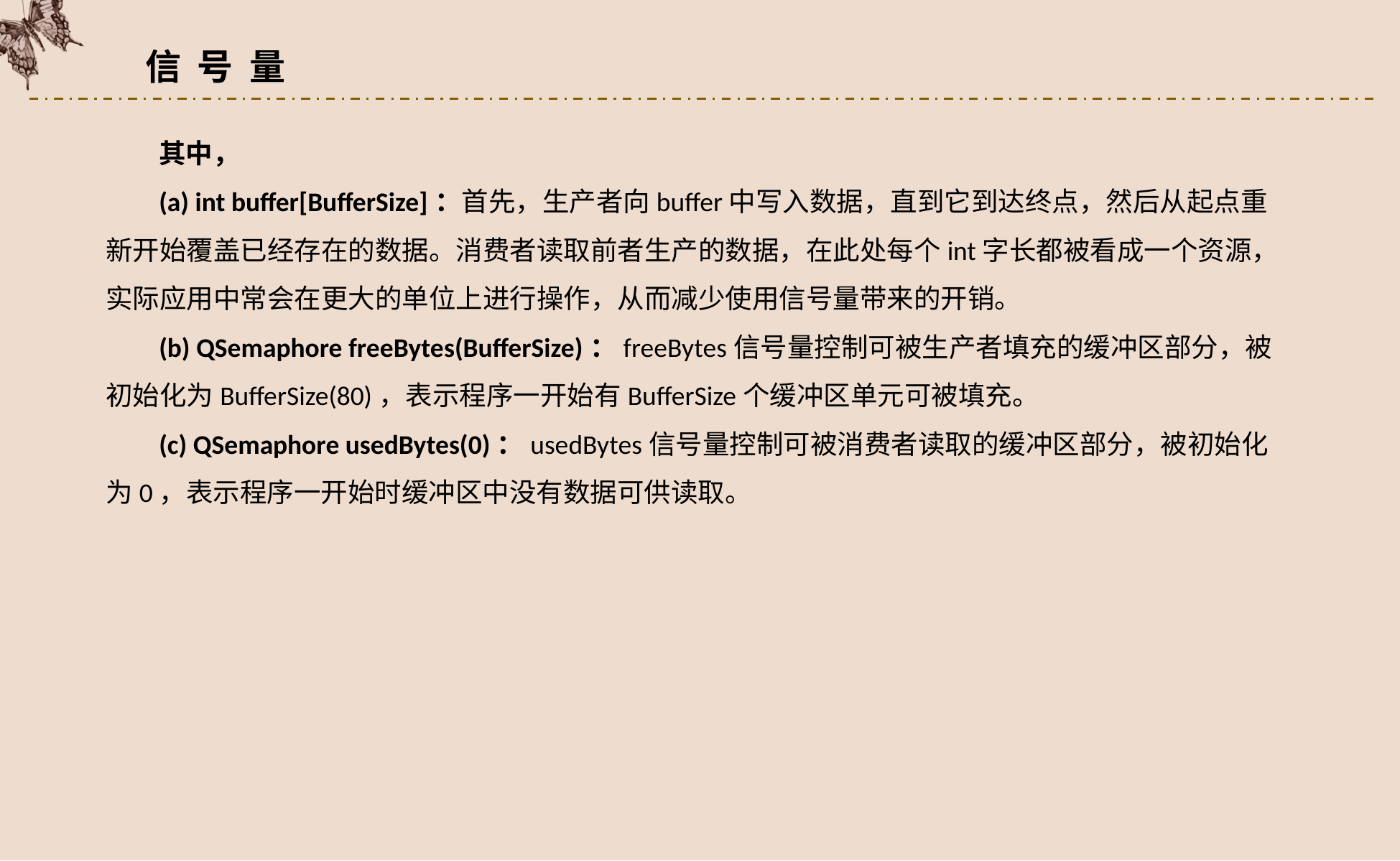

信  号  量
其中，
(a) int buffer[BufferSize]：首先，生产者向buffer中写入数据，直到它到达终点，然后从起点重新开始覆盖已经存在的数据。消费者读取前者生产的数据，在此处每个int字长都被看成一个资源，实际应用中常会在更大的单位上进行操作，从而减少使用信号量带来的开销。
(b) QSemaphore freeBytes(BufferSize)：freeBytes信号量控制可被生产者填充的缓冲区部分，被初始化为BufferSize(80)，表示程序一开始有BufferSize个缓冲区单元可被填充。
(c) QSemaphore usedBytes(0)：usedBytes信号量控制可被消费者读取的缓冲区部分，被初始化为0，表示程序一开始时缓冲区中没有数据可供读取。